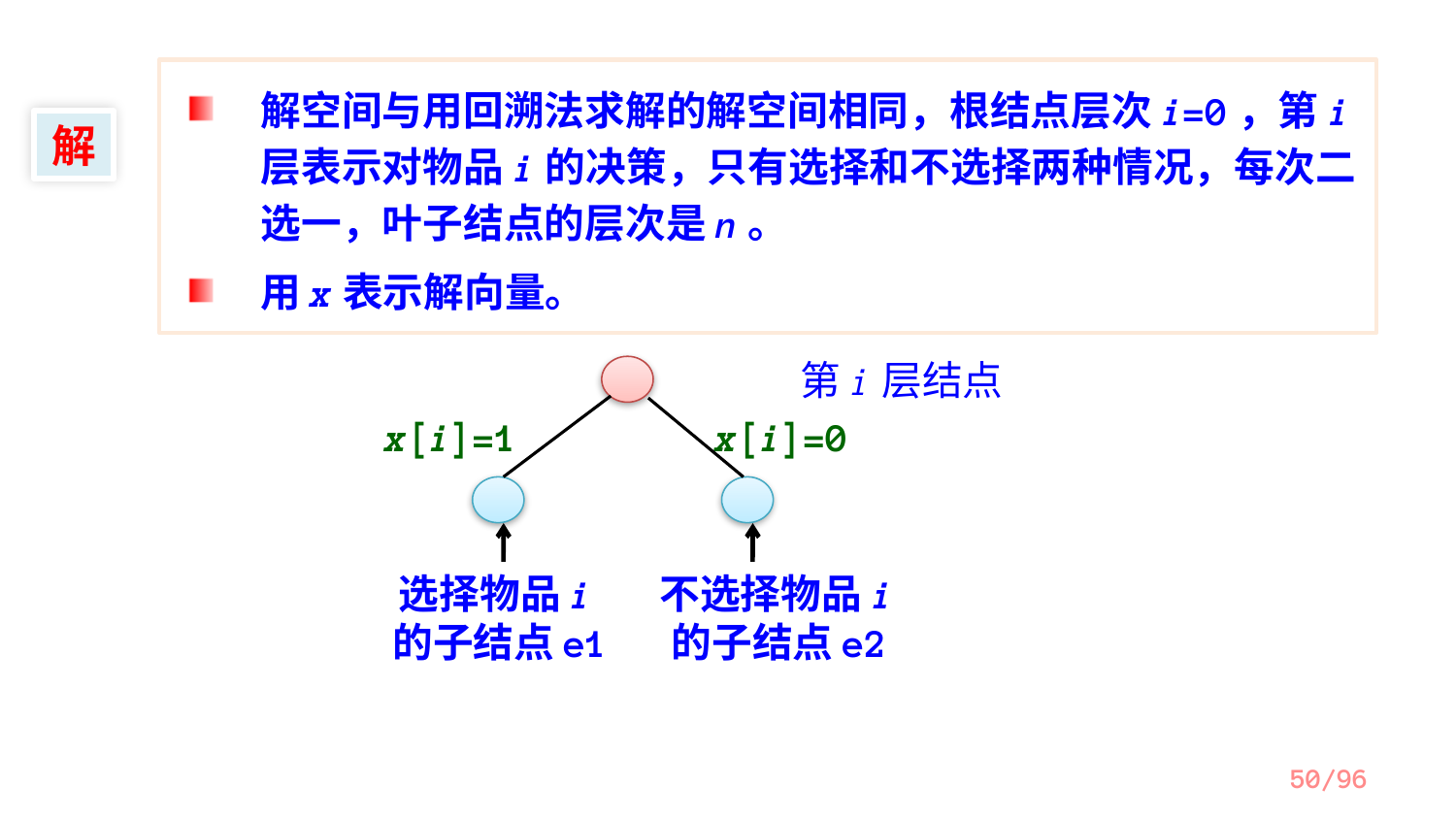

解空间与用回溯法求解的解空间相同，根结点层次i=0，第i层表示对物品i的决策，只有选择和不选择两种情况，每次二选一，叶子结点的层次是n。
用x表示解向量。
解
第i层结点

x[i]=1
x[i]=0

选择物品i的子结点e1
不选择物品i的子结点e2
50/96